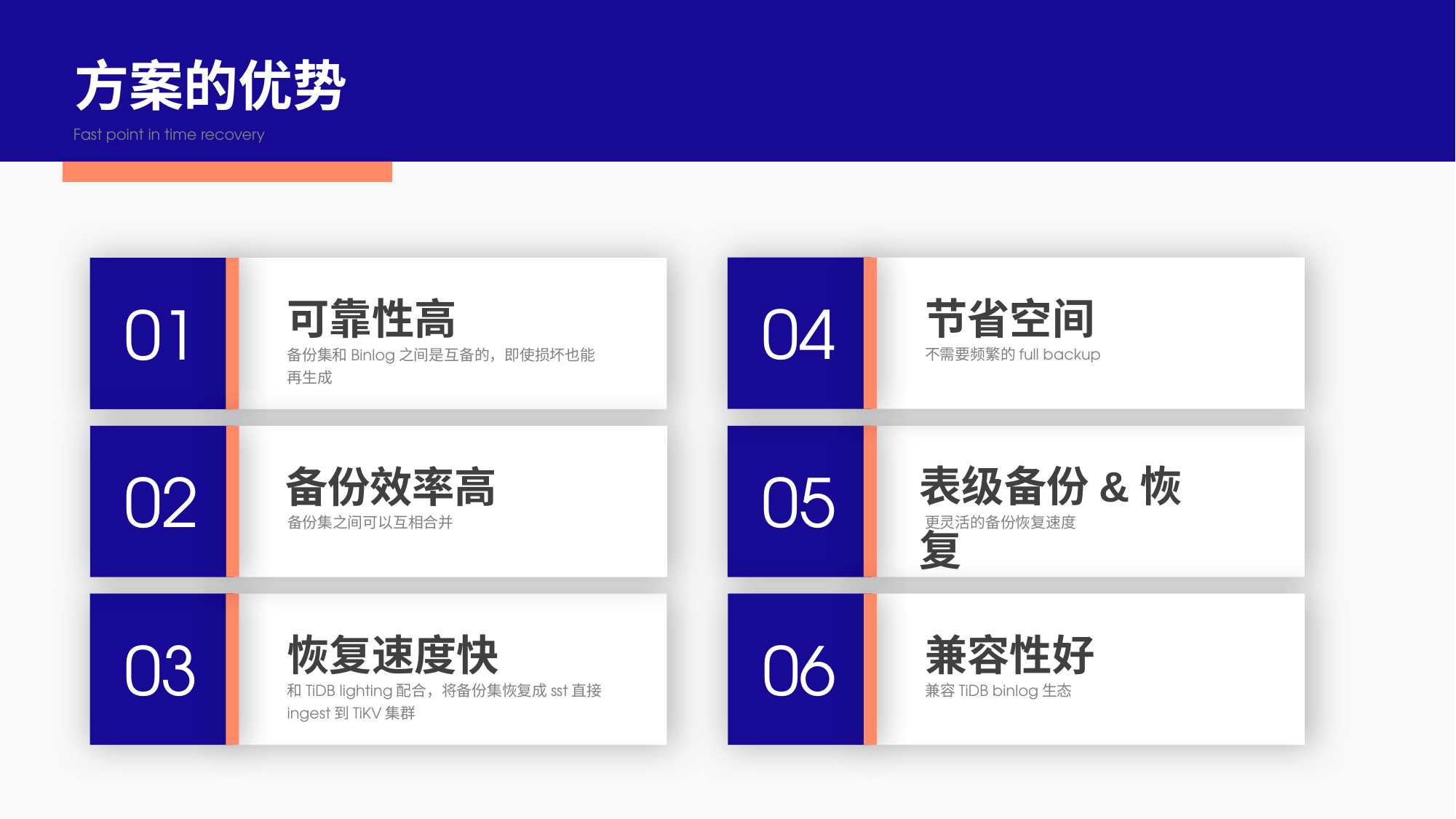

方案的优势
Fast point in time recovery

节省空间
不需要频繁的full backup
04

可靠性高
备份集和Binlog之间是互备的，即使损坏也能再生成
01

备份集之间可以互相合并
02

更灵活的备份恢复速度
05
表级备份&恢复
备份效率高

恢复速度快
和TiDB lighting配合，将备份集恢复成sst直接ingest到TiKV集群
03

兼容性好
兼容TiDB binlog生态
06